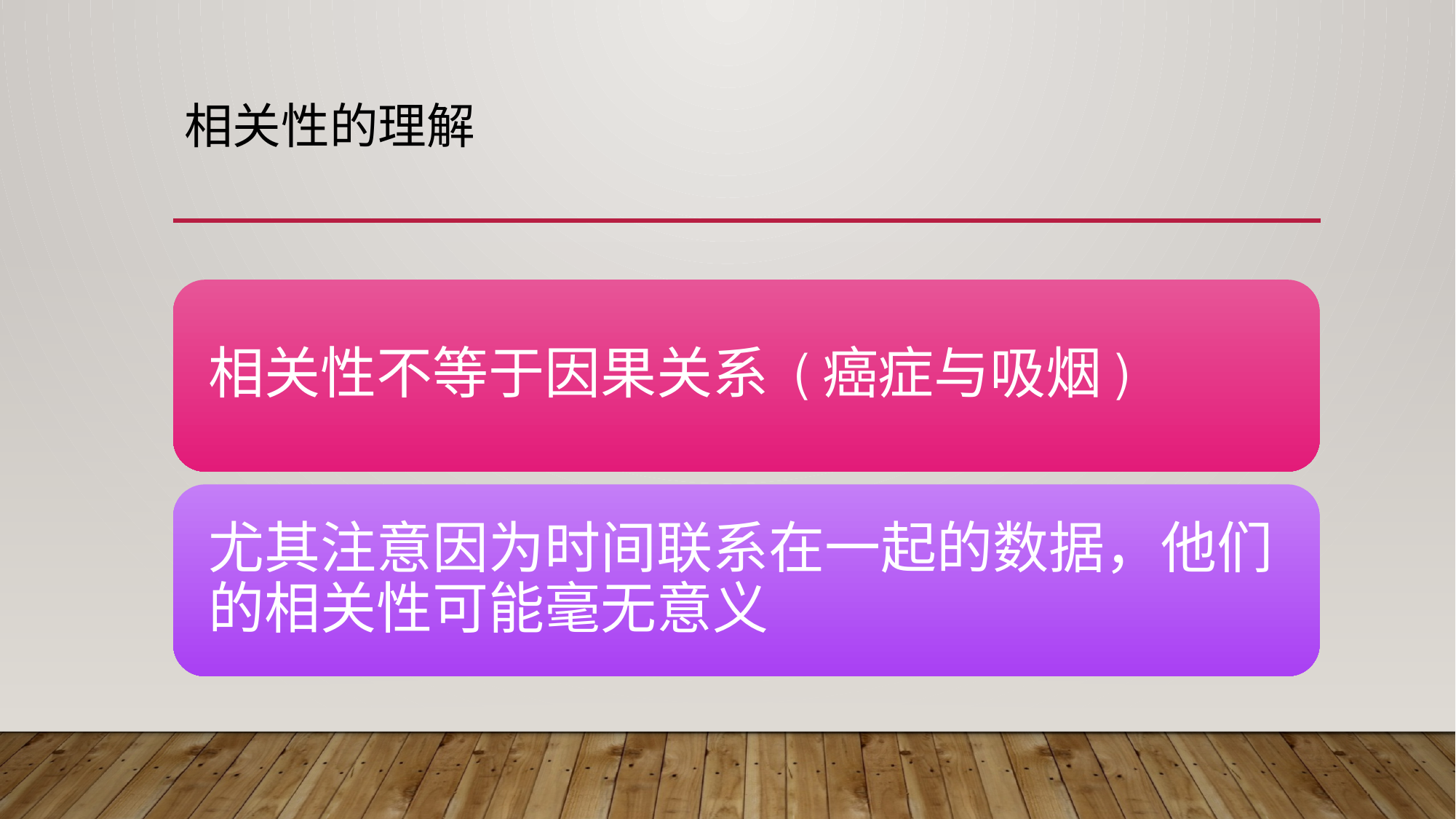

# 相关性的理解
相关性不等于因果关系 (癌症与吸烟)
尤其注意因为时间联系在一起的数据，他们的相关性可能毫无意义